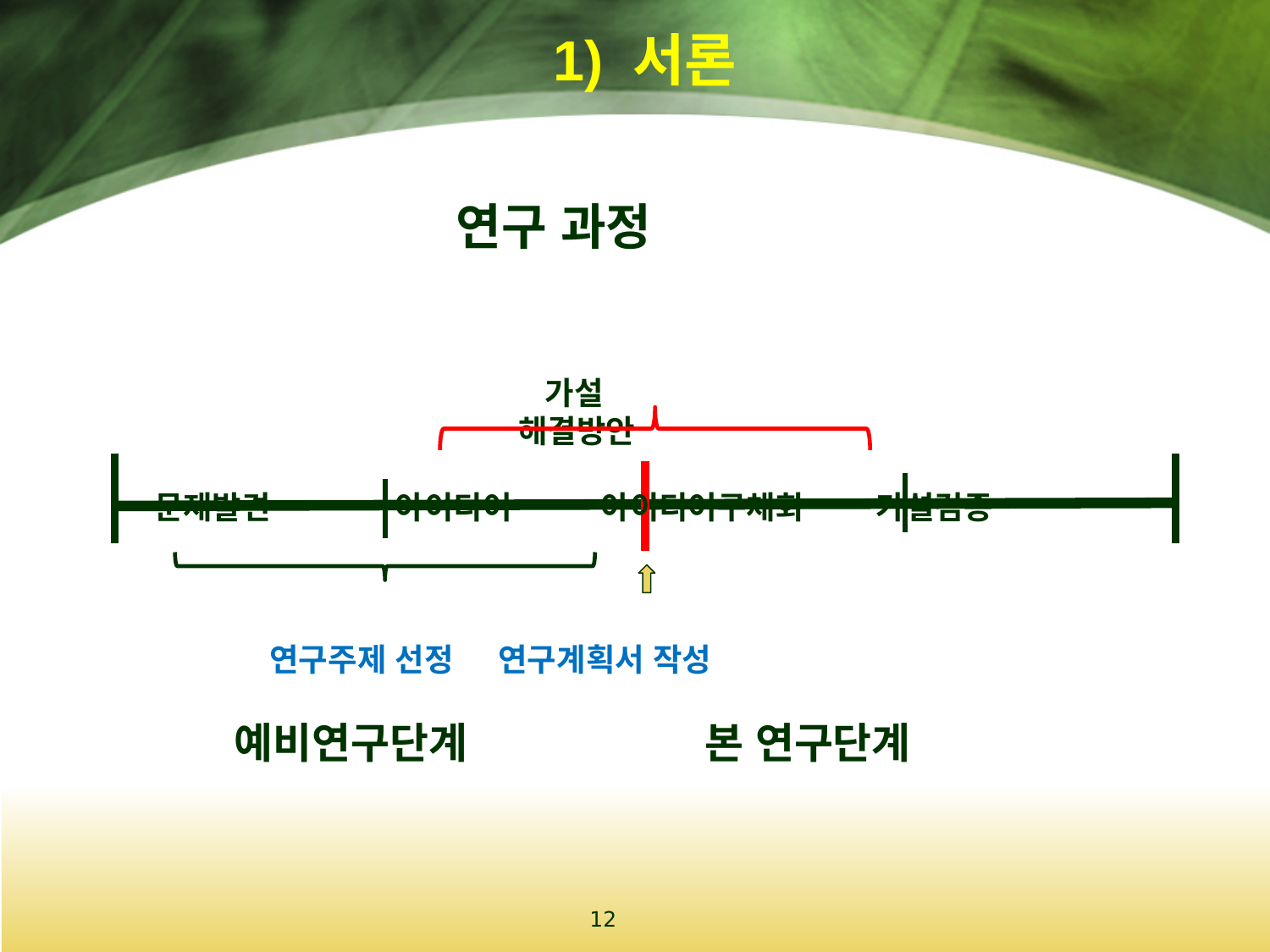

# 1) 서론
                                           연구 과정

                                                     가설
                                                  해결방안

         문제발견              아이디어          아이디어구체화        가설검증

                      연구주제 선정     연구계획서 작성

                  예비연구단계                    본 연구단계

12